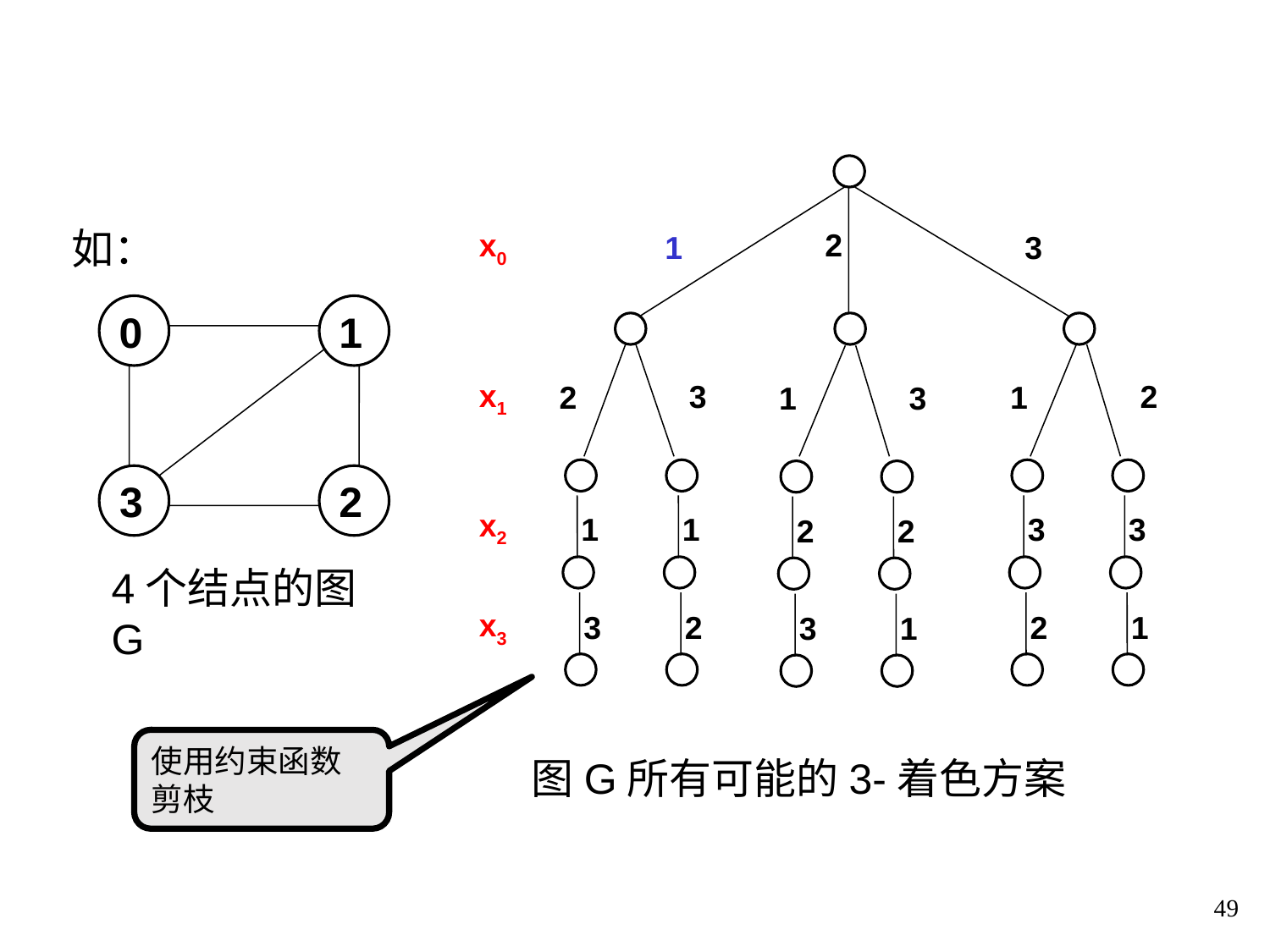

x0
2
1
3

x1
3
2
2
1
3
1

x2
1
1
3
3
2
2

x3
3
2
2
1
3
1

如：

0
1

3
2

4个结点的图G
使用约束函数剪枝
图G所有可能的3-着色方案
49